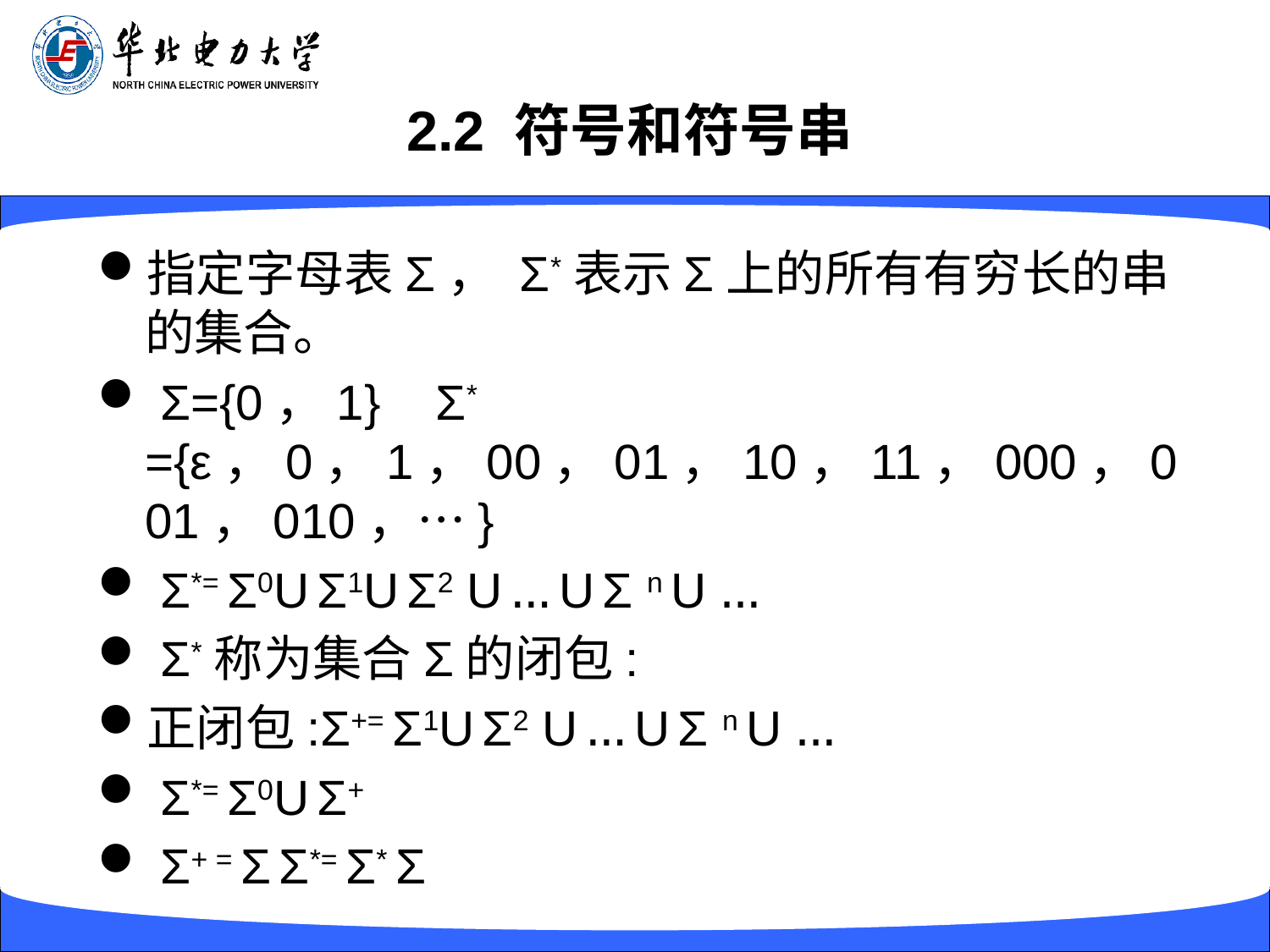

# 2.2 符号和符号串
指定字母表Σ， Σ*表示Σ上的所有有穷长的串的集合。
 Σ={0，1}    Σ* ={ε，0，1，00，01，10，11，000，001，010，…}
 Σ*= Σ0U Σ1U Σ2 U … U Σ n U …
 Σ*称为集合Σ的闭包:
正闭包:Σ+= Σ1U Σ2 U … U Σ n U …
 Σ*= Σ0U Σ+
 Σ+ = Σ Σ*= Σ* Σ